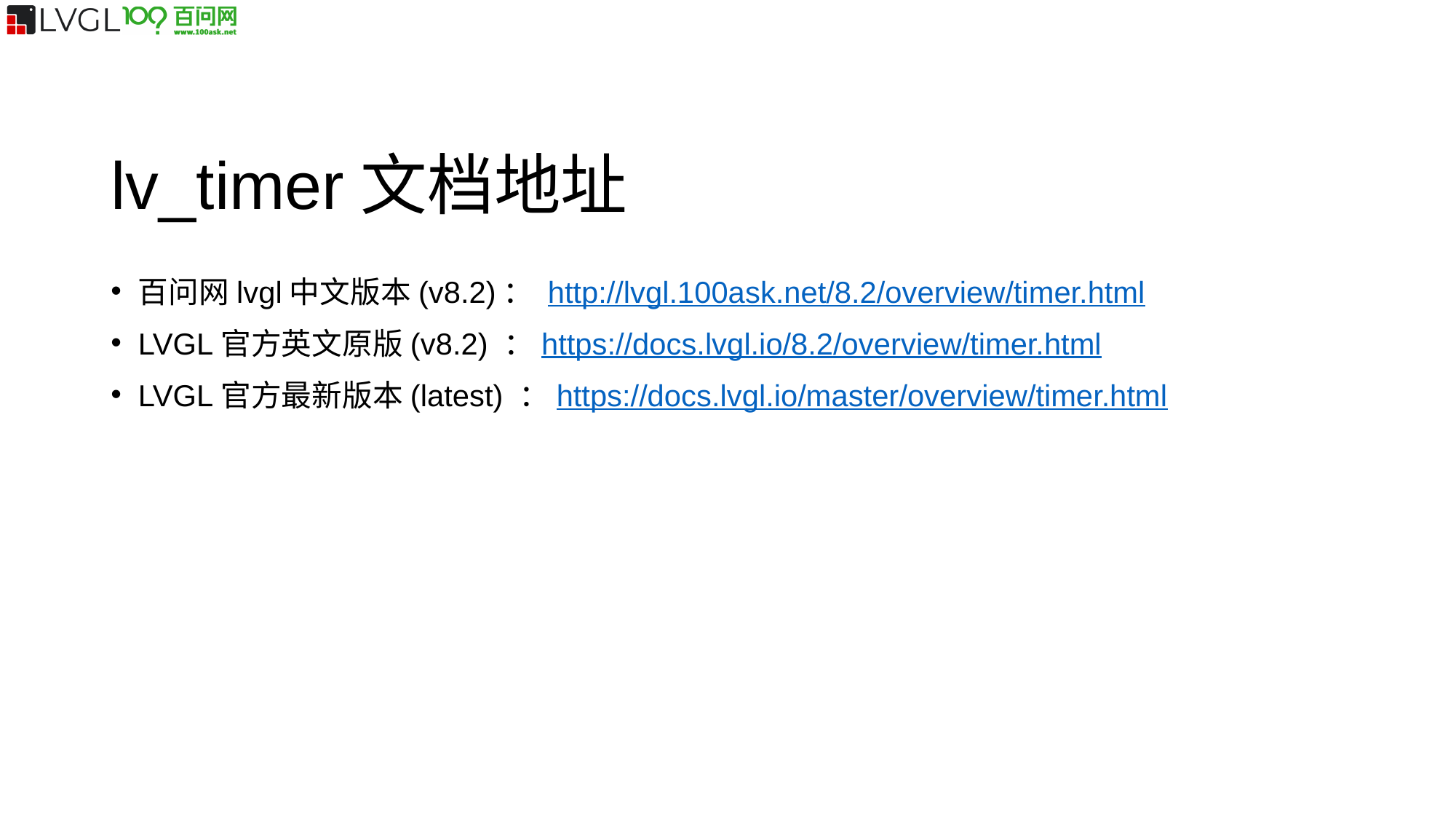

lv_timer文档地址
百问网lvgl中文版本(v8.2)： http://lvgl.100ask.net/8.2/overview/timer.html
LVGL官方英文原版(v8.2) ：https://docs.lvgl.io/8.2/overview/timer.html
LVGL官方最新版本(latest) ：https://docs.lvgl.io/master/overview/timer.html